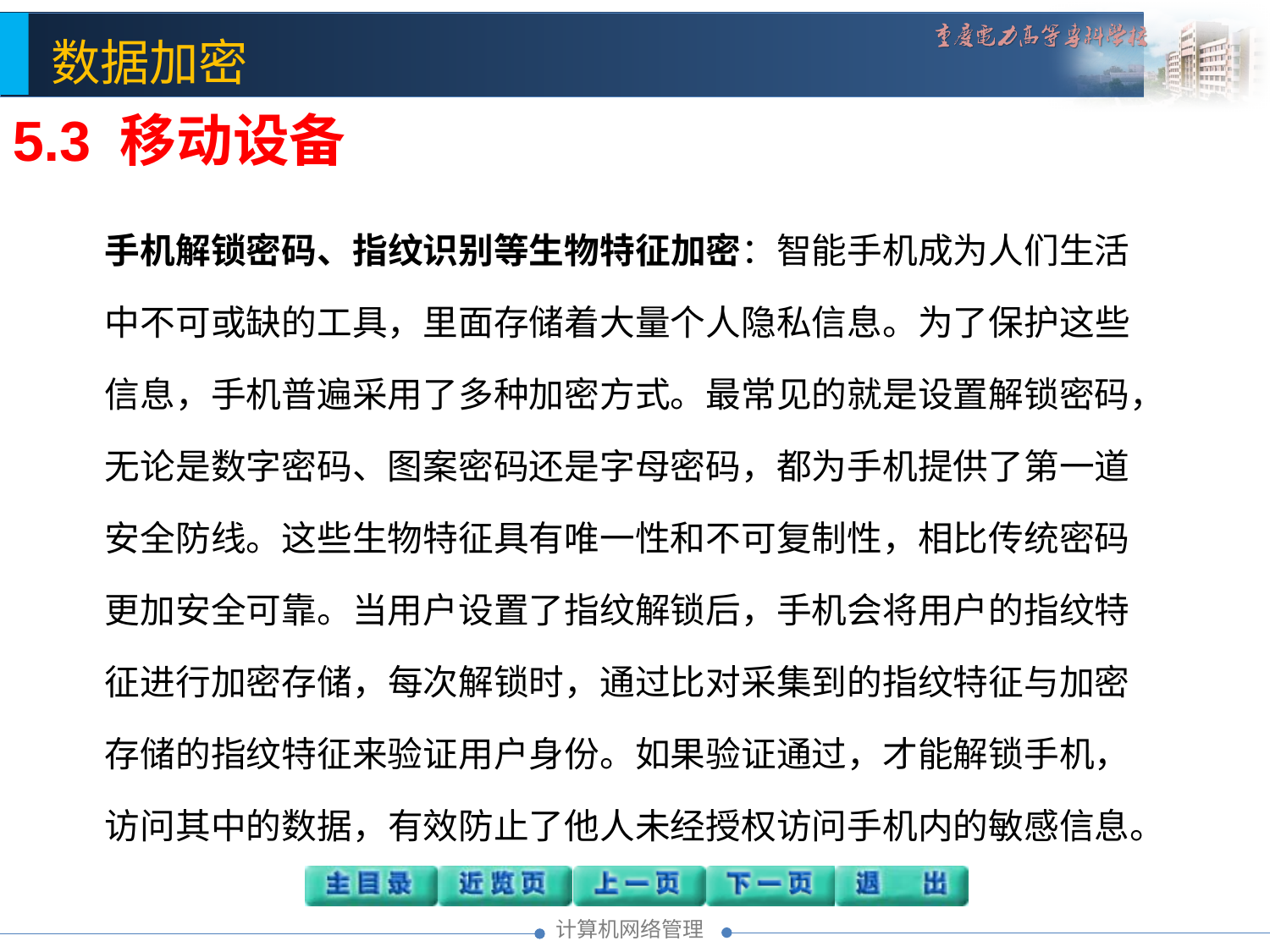

5.3 移动设备
手机解锁密码、指纹识别等生物特征加密：智能手机成为人们生活中不可或缺的工具，里面存储着大量个人隐私信息。为了保护这些信息，手机普遍采用了多种加密方式。最常见的就是设置解锁密码，无论是数字密码、图案密码还是字母密码，都为手机提供了第一道安全防线。这些生物特征具有唯一性和不可复制性，相比传统密码更加安全可靠。当用户设置了指纹解锁后，手机会将用户的指纹特征进行加密存储，每次解锁时，通过比对采集到的指纹特征与加密存储的指纹特征来验证用户身份。如果验证通过，才能解锁手机，访问其中的数据，有效防止了他人未经授权访问手机内的敏感信息。